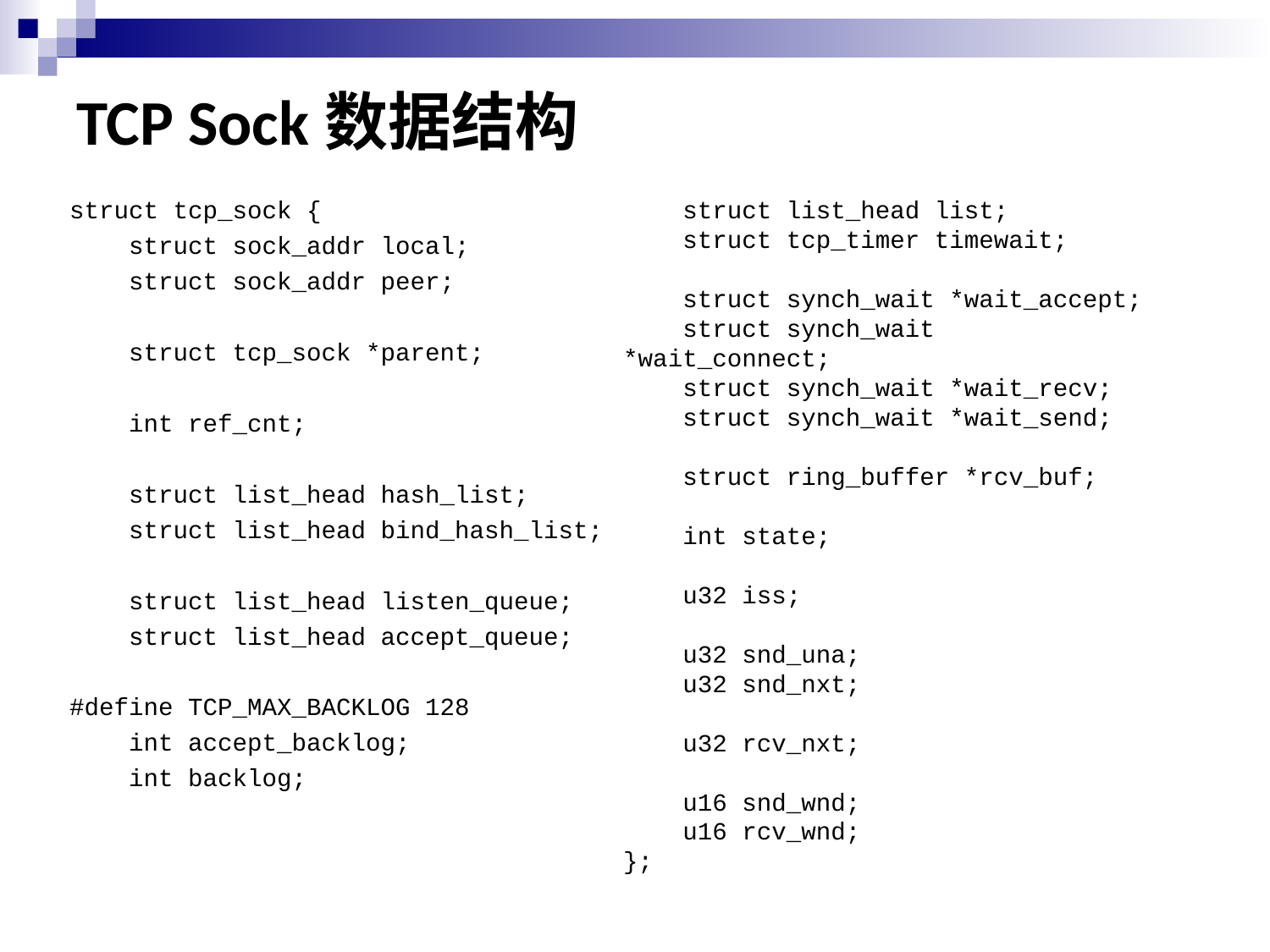

# TCP Sock数据结构
struct tcp_sock {
    struct sock_addr local;
    struct sock_addr peer;

    struct tcp_sock *parent;

    int ref_cnt;

    struct list_head hash_list;
    struct list_head bind_hash_list;

    struct list_head listen_queue;
    struct list_head accept_queue;

#define TCP_MAX_BACKLOG 128
    int accept_backlog;
    int backlog;
    struct list_head list;
    struct tcp_timer timewait;

    struct synch_wait *wait_accept;
    struct synch_wait *wait_connect;
    struct synch_wait *wait_recv;
    struct synch_wait *wait_send;

    struct ring_buffer *rcv_buf;

    int state;

    u32 iss;

    u32 snd_una;
    u32 snd_nxt;

    u32 rcv_nxt;

    u16 snd_wnd;
    u16 rcv_wnd;
};